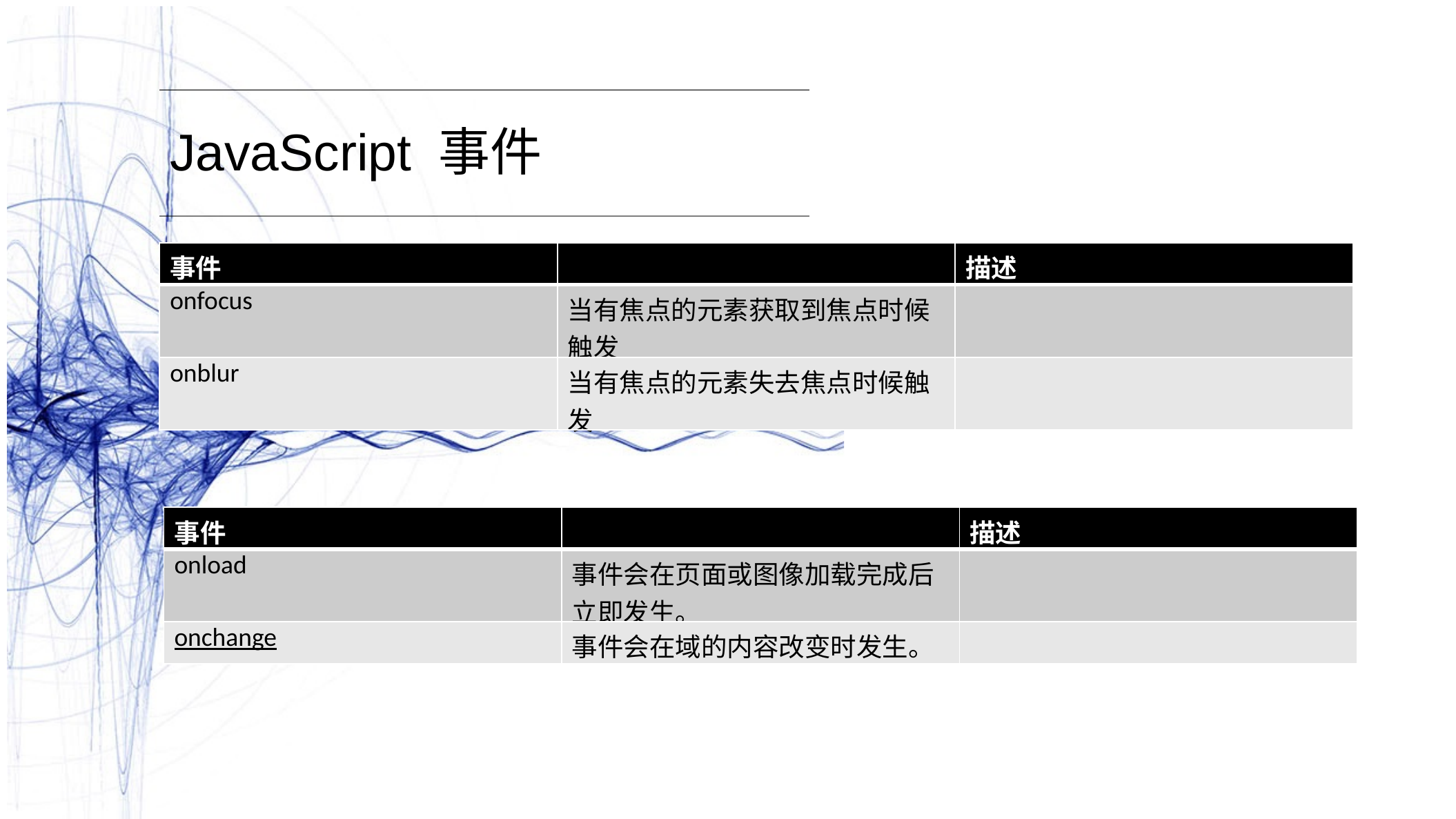

JavaScript 事件

| 事件 |  | 描述 |
| --- | --- | --- |
| onfocus | 当有焦点的元素获取到焦点时候触发 |  |
| onblur | 当有焦点的元素失去焦点时候触发 |  |
| 事件 |  | 描述 |
| --- | --- | --- |
| onload | 事件会在页面或图像加载完成后立即发生。 |  |
| onchange | 事件会在域的内容改变时发生。 |  |